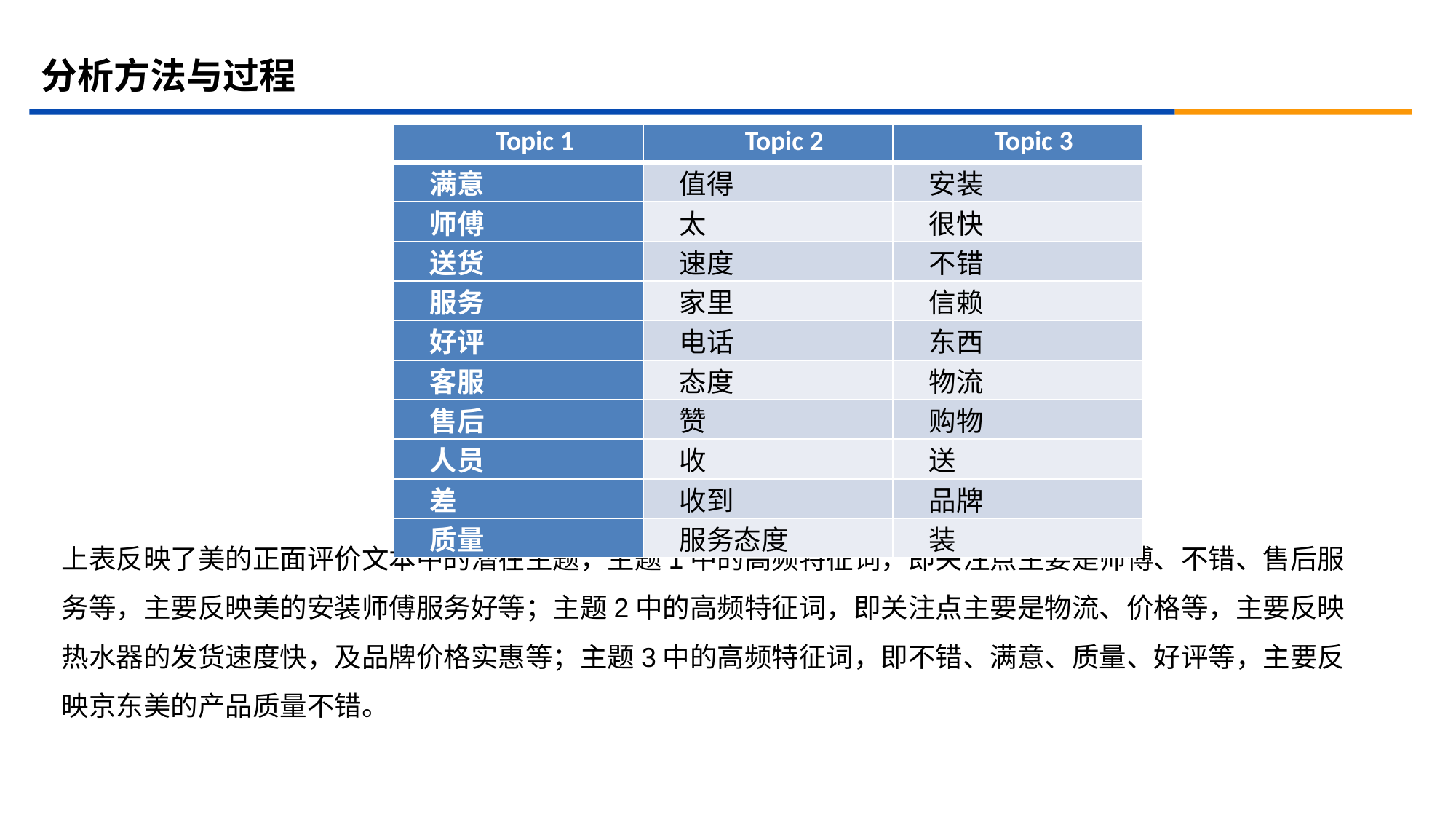

# 分析方法与过程
| Topic 1 | Topic 2 | Topic 3 |
| --- | --- | --- |
| 满意 | 值得 | 安装 |
| 师傅 | 太 | 很快 |
| 送货 | 速度 | 不错 |
| 服务 | 家里 | 信赖 |
| 好评 | 电话 | 东西 |
| 客服 | 态度 | 物流 |
| 售后 | 赞 | 购物 |
| 人员 | 收 | 送 |
| 差 | 收到 | 品牌 |
| 质量 | 服务态度 | 装 |

上表反映了美的正面评价文本中的潜在主题，主题1中的高频特征词，即关注点主要是师傅、不错、售后服务等，主要反映美的安装师傅服务好等；主题2中的高频特征词，即关注点主要是物流、价格等，主要反映热水器的发货速度快，及品牌价格实惠等；主题3中的高频特征词，即不错、满意、质量、好评等，主要反映京东美的产品质量不错。